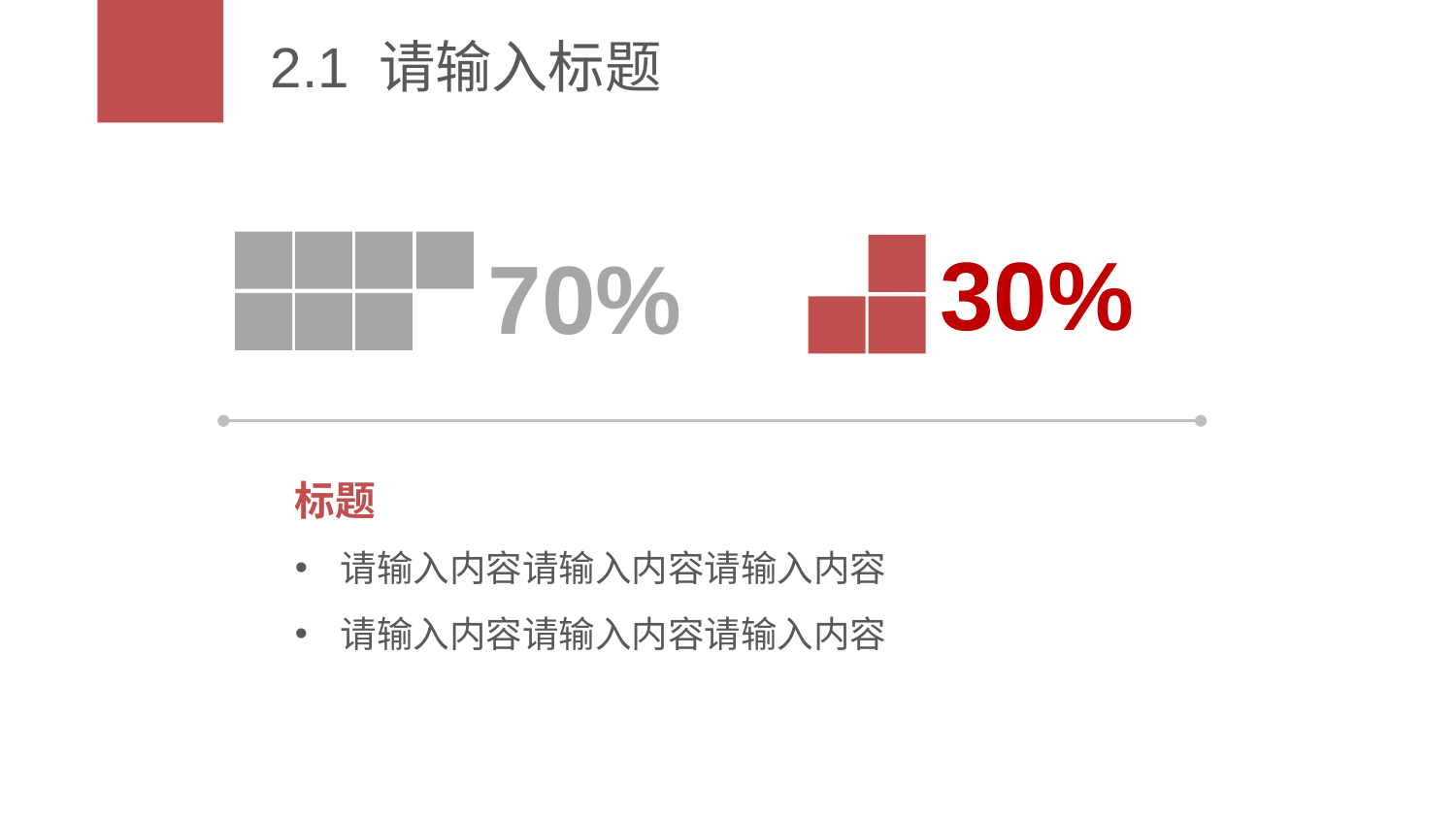

# 2.1 请输入标题
30%
70%

标题
请输入内容请输入内容请输入内容
请输入内容请输入内容请输入内容